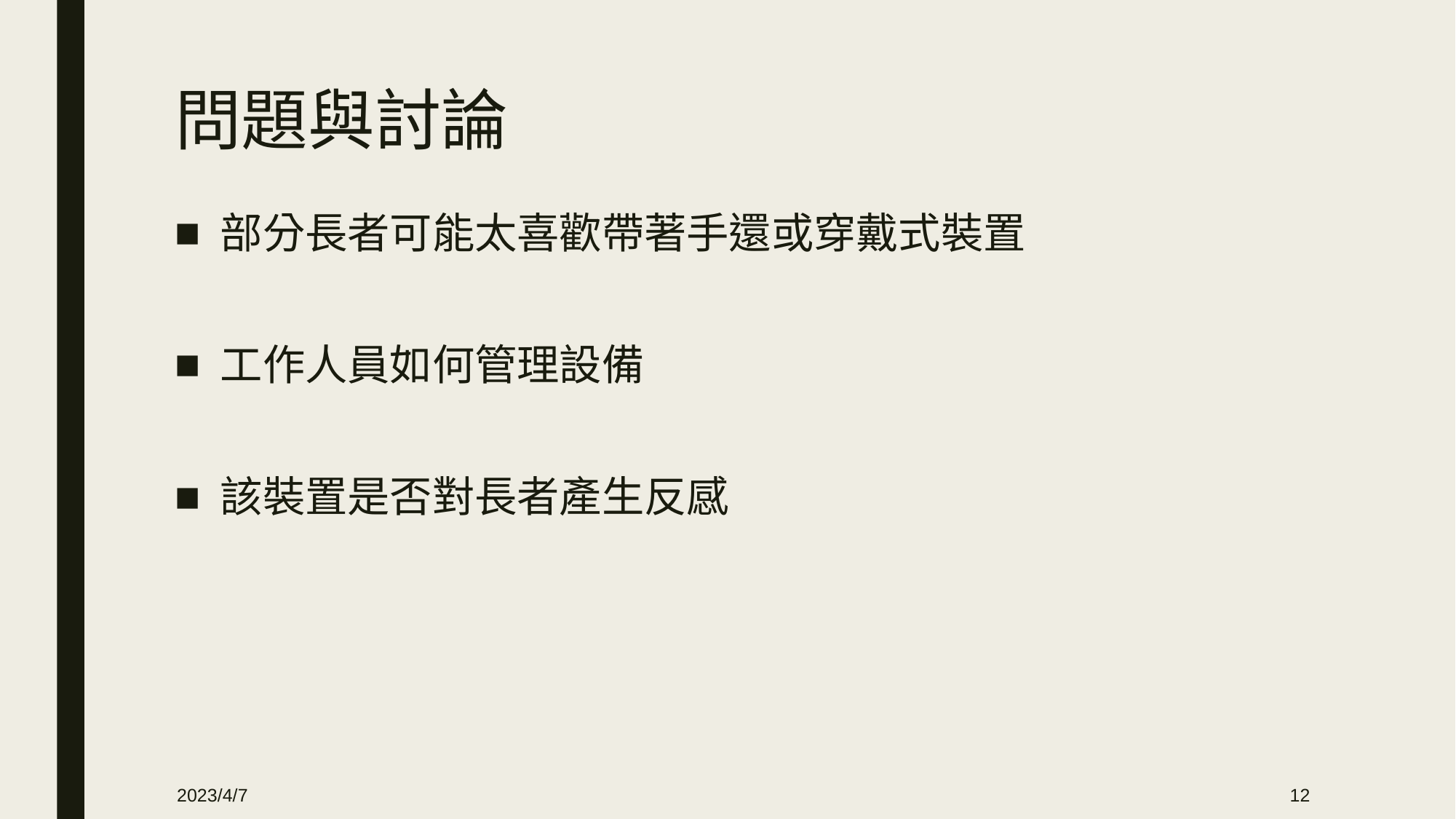

# 問題與討論
部分長者可能太喜歡帶著手還或穿戴式裝置

工作人員如何管理設備

該裝置是否對長者產生反感

2023/4/7
12